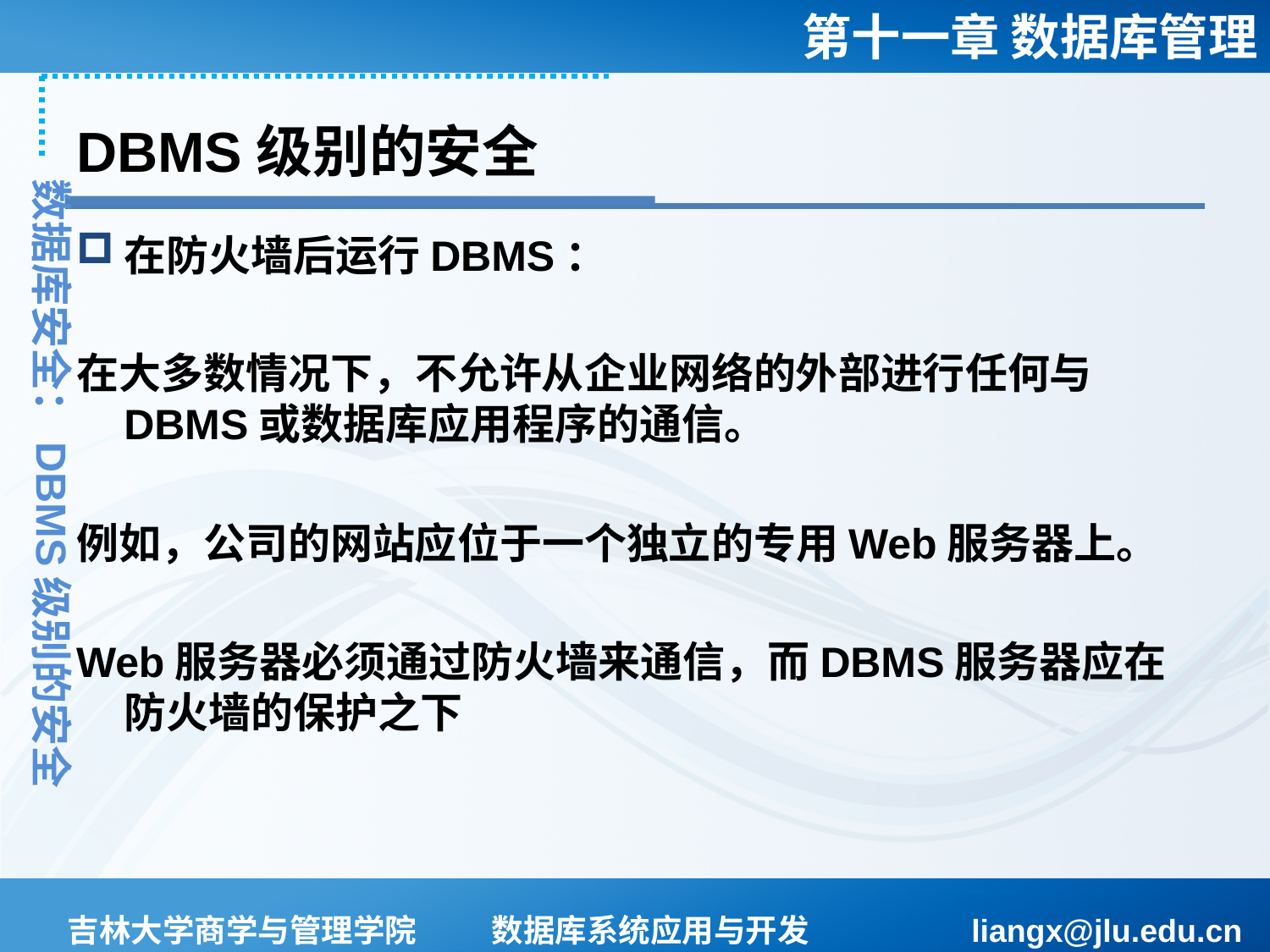

# DBMS级别的安全
数据库安全：DBMS级别的安全
在防火墙后运行DBMS：

在大多数情况下，不允许从企业网络的外部进行任何与DBMS或数据库应用程序的通信。

例如，公司的网站应位于一个独立的专用Web服务器上。

Web服务器必须通过防火墙来通信，而DBMS服务器应在防火墙的保护之下